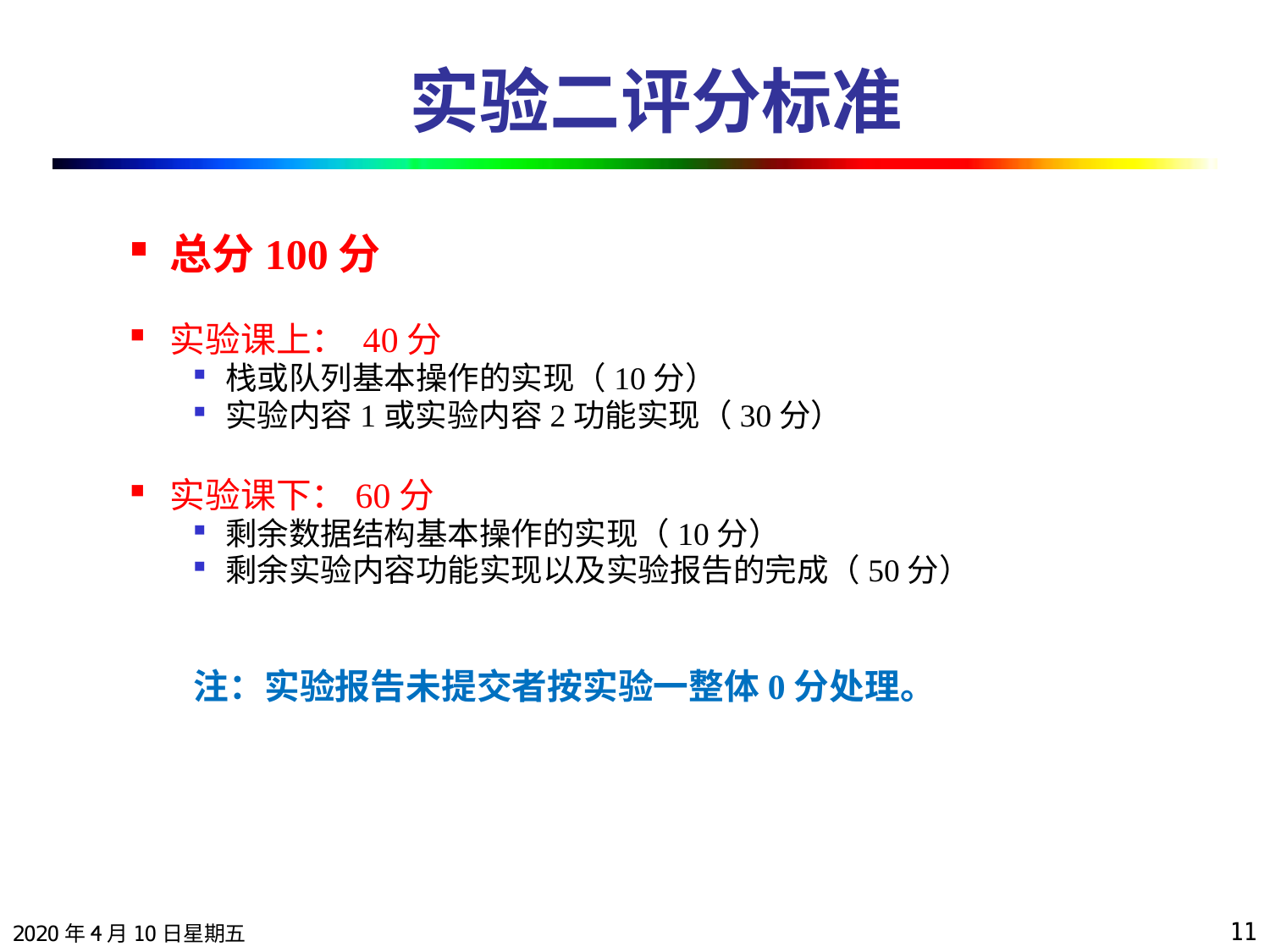

# 实验二评分标准

总分100分

实验课上： 40分
栈或队列基本操作的实现（10分）
实验内容1或实验内容2功能实现（30分）

实验课下：60分
剩余数据结构基本操作的实现（10分）
剩余实验内容功能实现以及实验报告的完成（50分）

注：实验报告未提交者按实验一整体0分处理。

2020年4月10日星期五
11